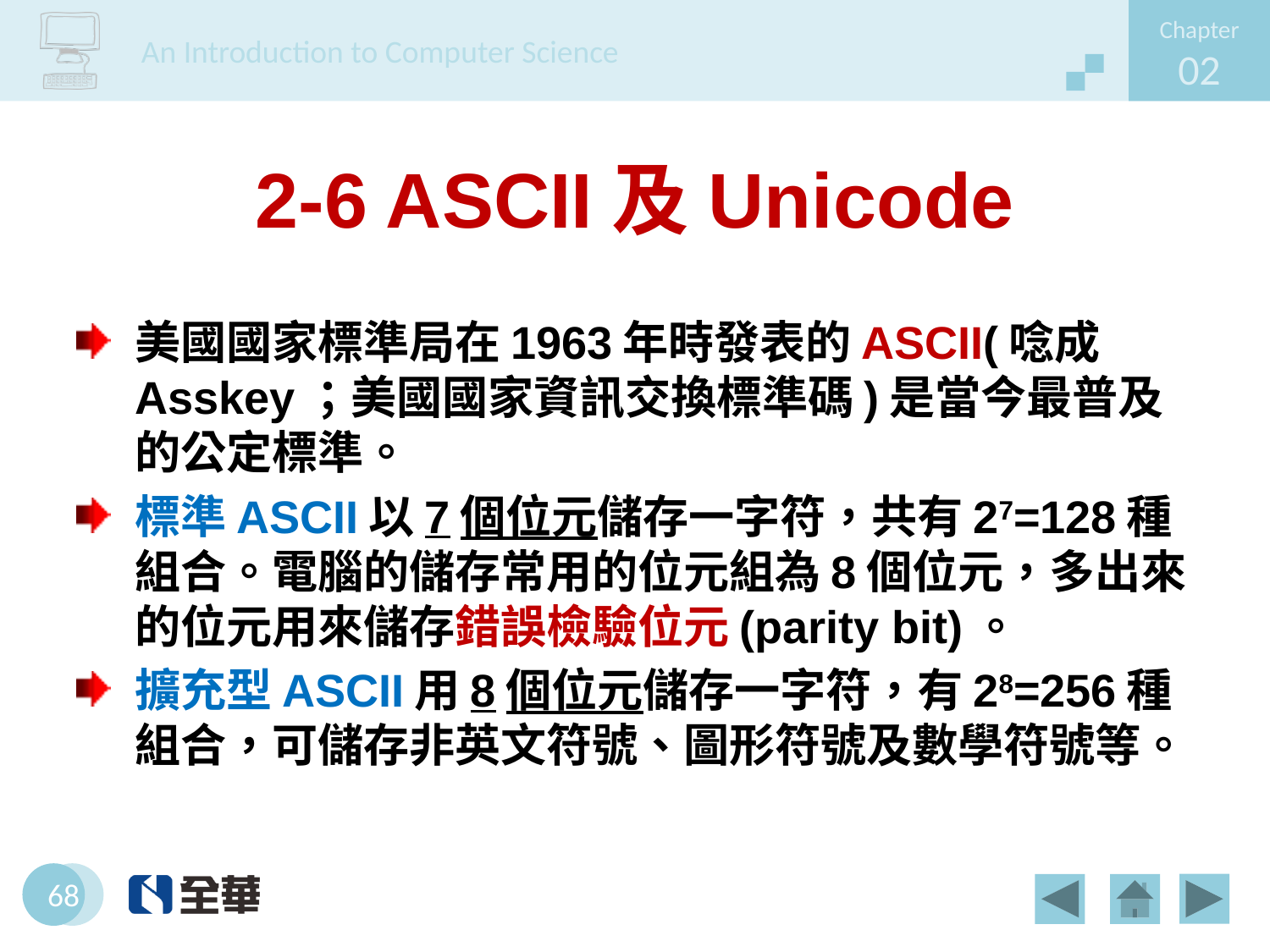

# 2-6 ASCII及Unicode
美國國家標準局在1963年時發表的ASCII(唸成Asskey；美國國家資訊交換標準碼)是當今最普及的公定標準。
標準ASCII以7個位元儲存一字符，共有27=128種組合。電腦的儲存常用的位元組為8個位元，多出來的位元用來儲存錯誤檢驗位元(parity bit)。
擴充型ASCII用8個位元儲存一字符，有28=256種組合，可儲存非英文符號、圖形符號及數學符號等。